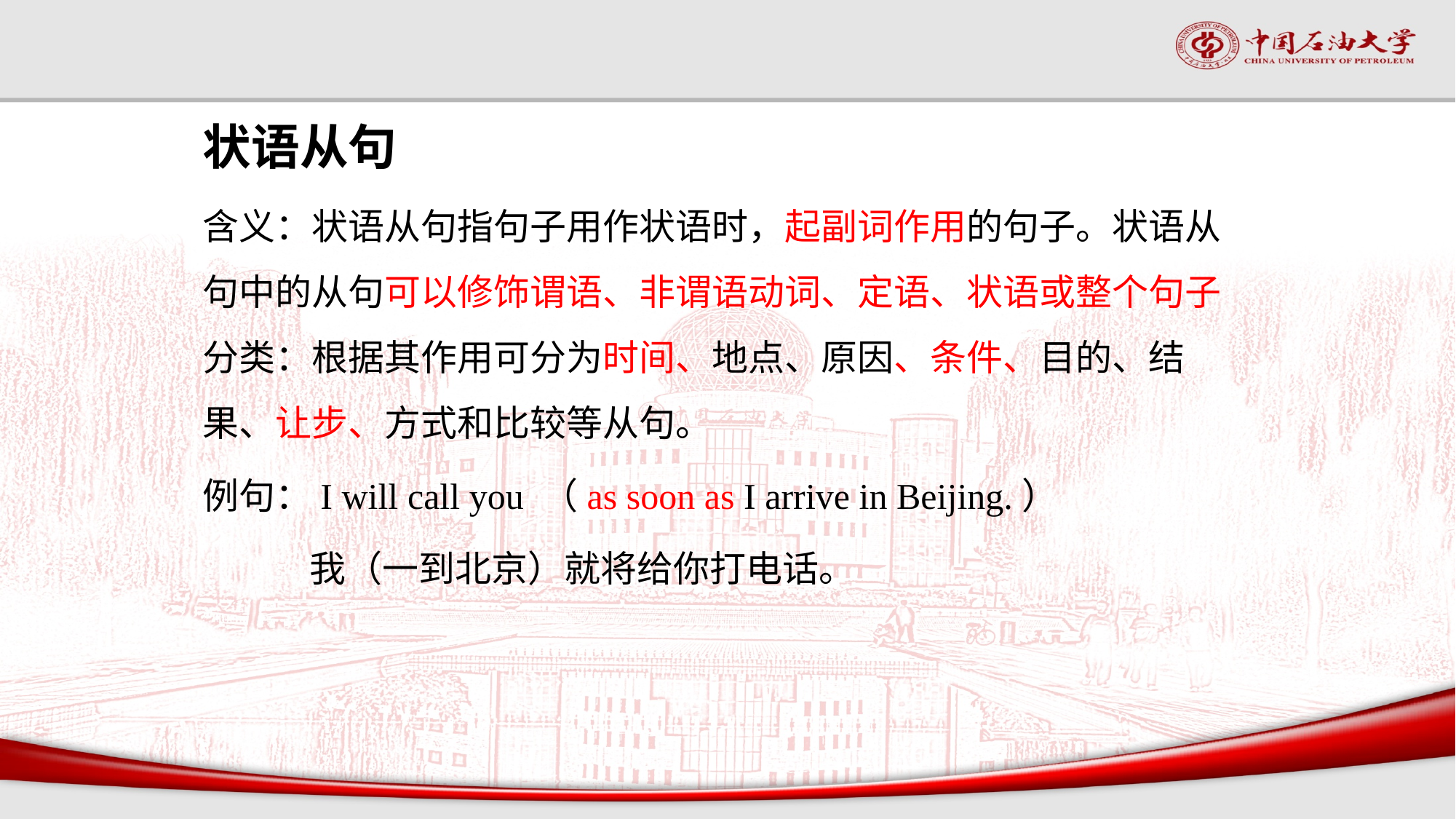

#
状语从句
含义：状语从句指句子用作状语时，起副词作用的句子。状语从句中的从句可以修饰谓语、非谓语动词、定语、状语或整个句子分类：根据其作用可分为时间、地点、原因、条件、目的、结果、让步、方式和比较等从句。
例句：I will call you （as soon as I arrive in Beijing.）
            我（一到北京）就将给你打电话。